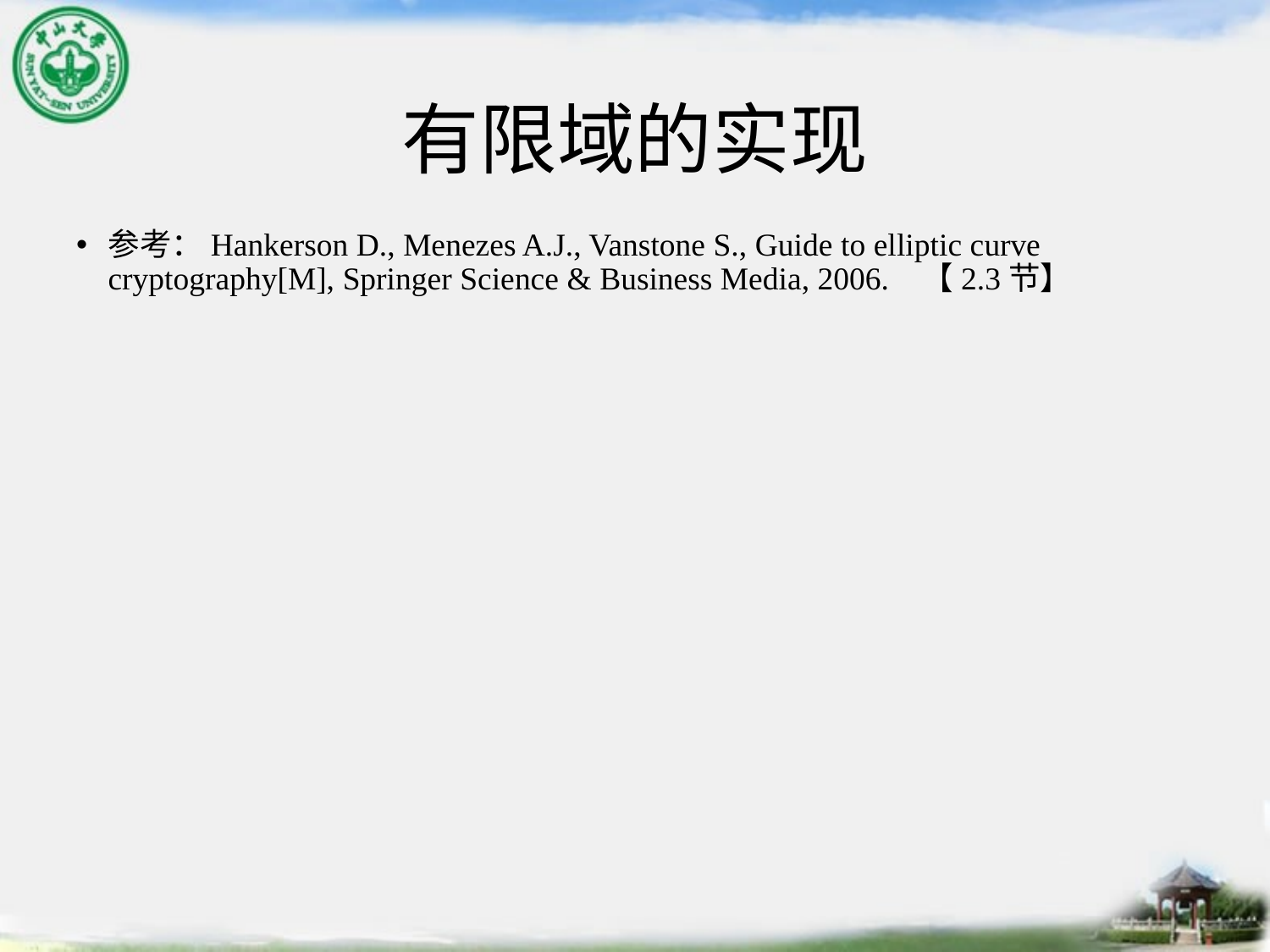

# 有限域的实现
参考：Hankerson D., Menezes A.J., Vanstone S., Guide to elliptic curve cryptography[M], Springer Science & Business Media, 2006.   【2.3节】